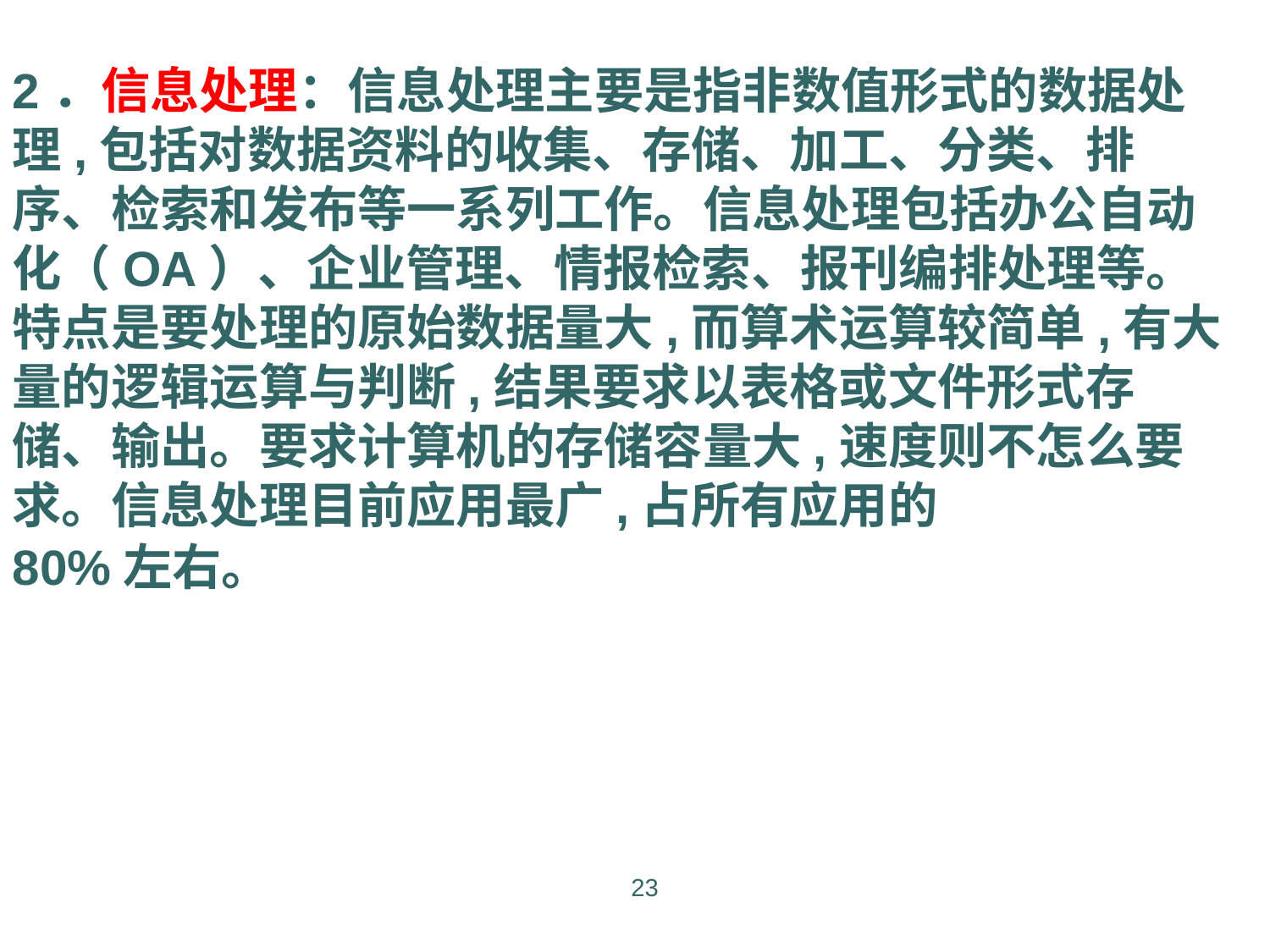

2．信息处理：信息处理主要是指非数值形式的数据处理,包括对数据资料的收集、存储、加工、分类、排序、检索和发布等一系列工作。信息处理包括办公自动化（OA）、企业管理、情报检索、报刊编排处理等。特点是要处理的原始数据量大,而算术运算较简单,有大量的逻辑运算与判断,结果要求以表格或文件形式存储、输出。要求计算机的存储容量大,速度则不怎么要求。信息处理目前应用最广,占所有应用的
80%左右。
23